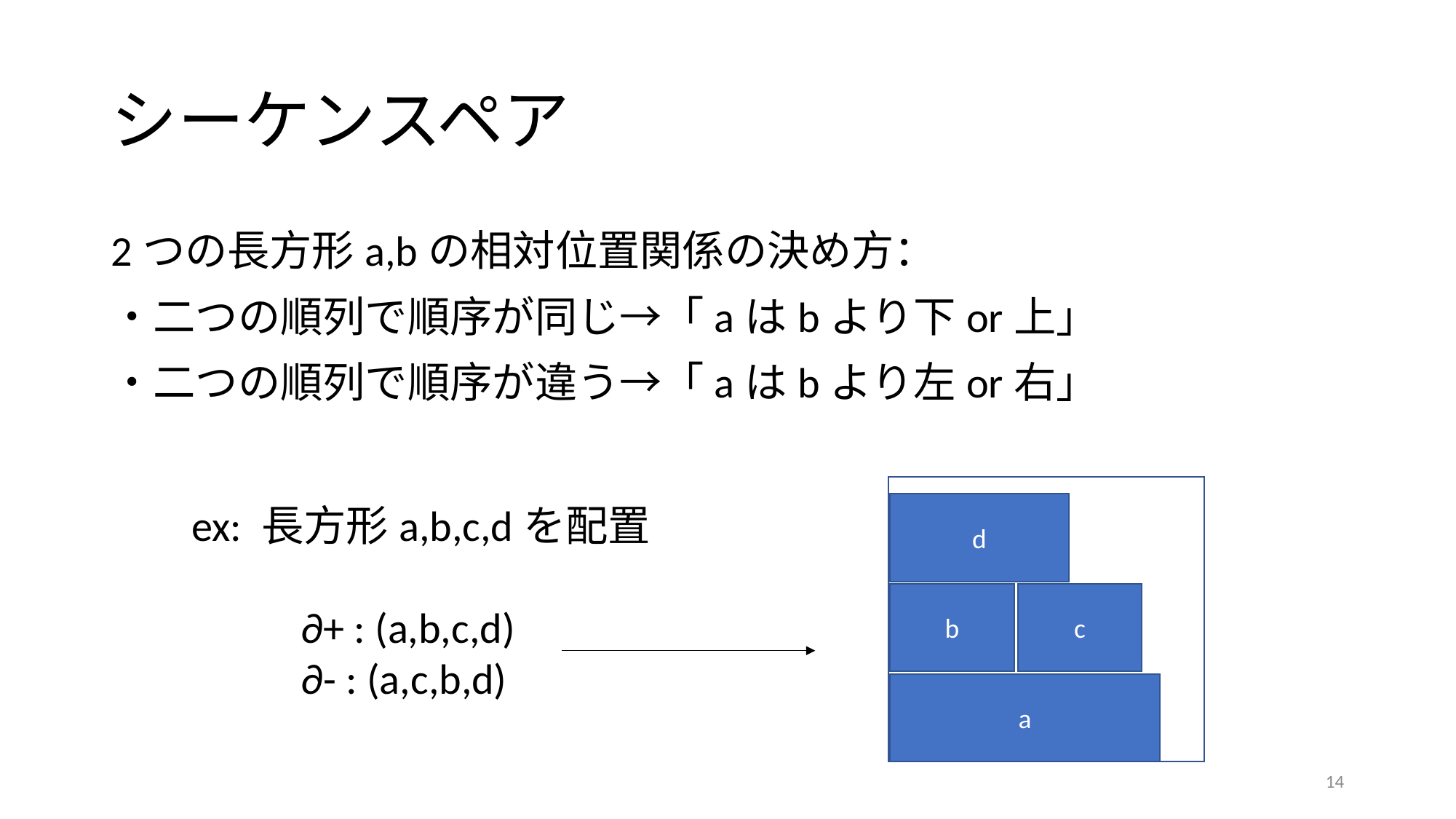

# シーケンスペア
2つの長方形a,bの相対位置関係の決め方：
・二つの順列で順序が同じ→「aはbより下or上」
・二つの順列で順序が違う→「aはbより左or右」

ex: 長方形a,b,c,dを配置

	∂+ : (a,b,c,d)
	∂- : (a,c,b,d)
d
b
c
a
14